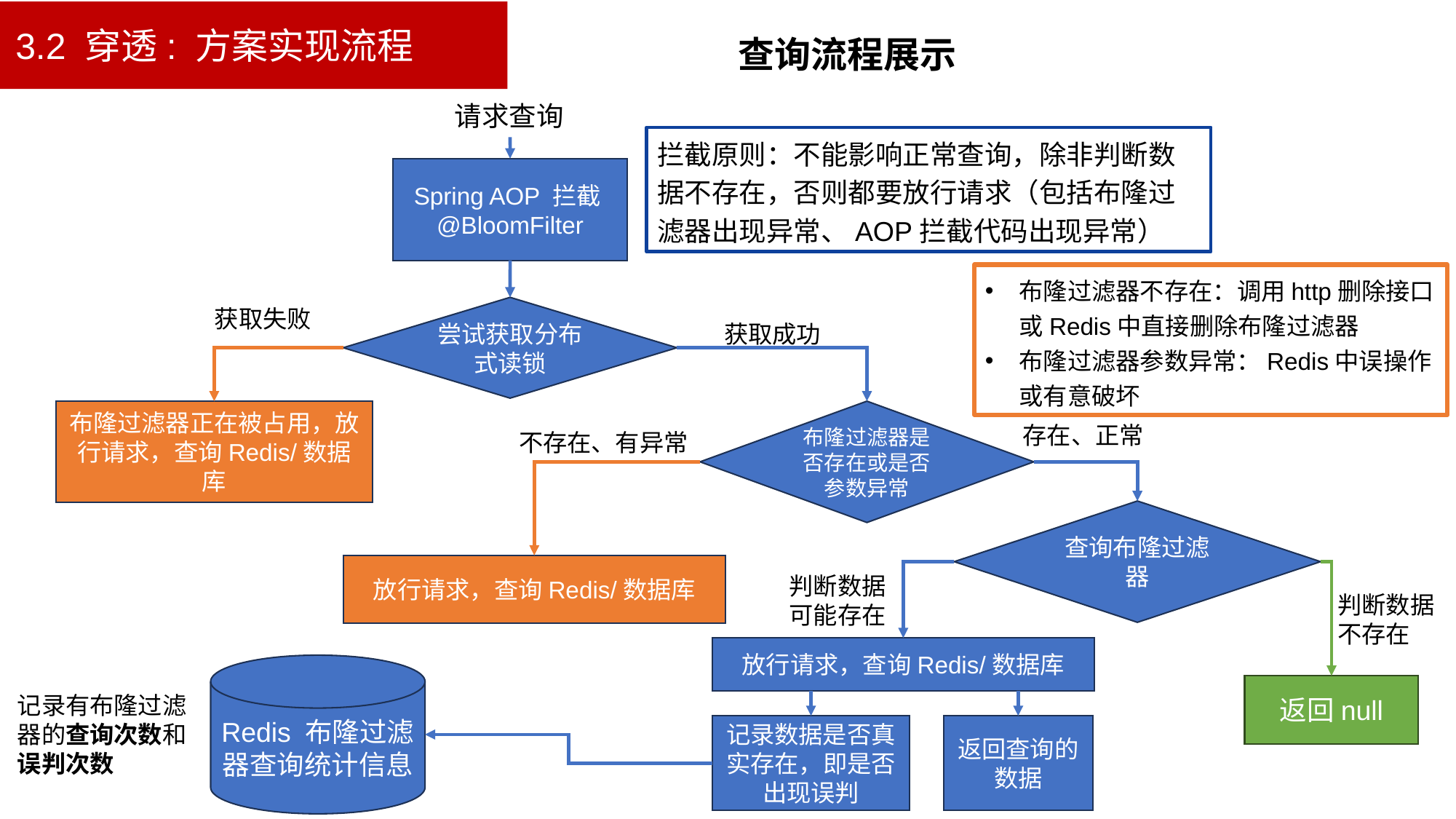

3.4 穿透: 方案实现原理
3.2 穿透: 方案实现流程
查询流程展示
请求查询
拦截原则：不能影响正常查询，除非判断数据不存在，否则都要放行请求（包括布隆过滤器出现异常、AOP拦截代码出现异常）
Spring AOP 拦截@BloomFilter
布隆过滤器不存在：调用http删除接口或Redis中直接删除布隆过滤器
布隆过滤器参数异常：Redis中误操作或有意破坏
尝试获取分布式读锁
获取失败
获取成功
布隆过滤器是否存在或是否参数异常
布隆过滤器正在被占用，放行请求，查询Redis/数据库
存在、正常
不存在、有异常
查询布隆过滤器
放行请求，查询Redis/数据库
判断数据可能存在
判断数据不存在
放行请求，查询Redis/数据库
Redis 布隆过滤器查询统计信息
返回null
记录有布隆过滤器的查询次数和误判次数
返回查询的数据
记录数据是否真实存在，即是否出现误判